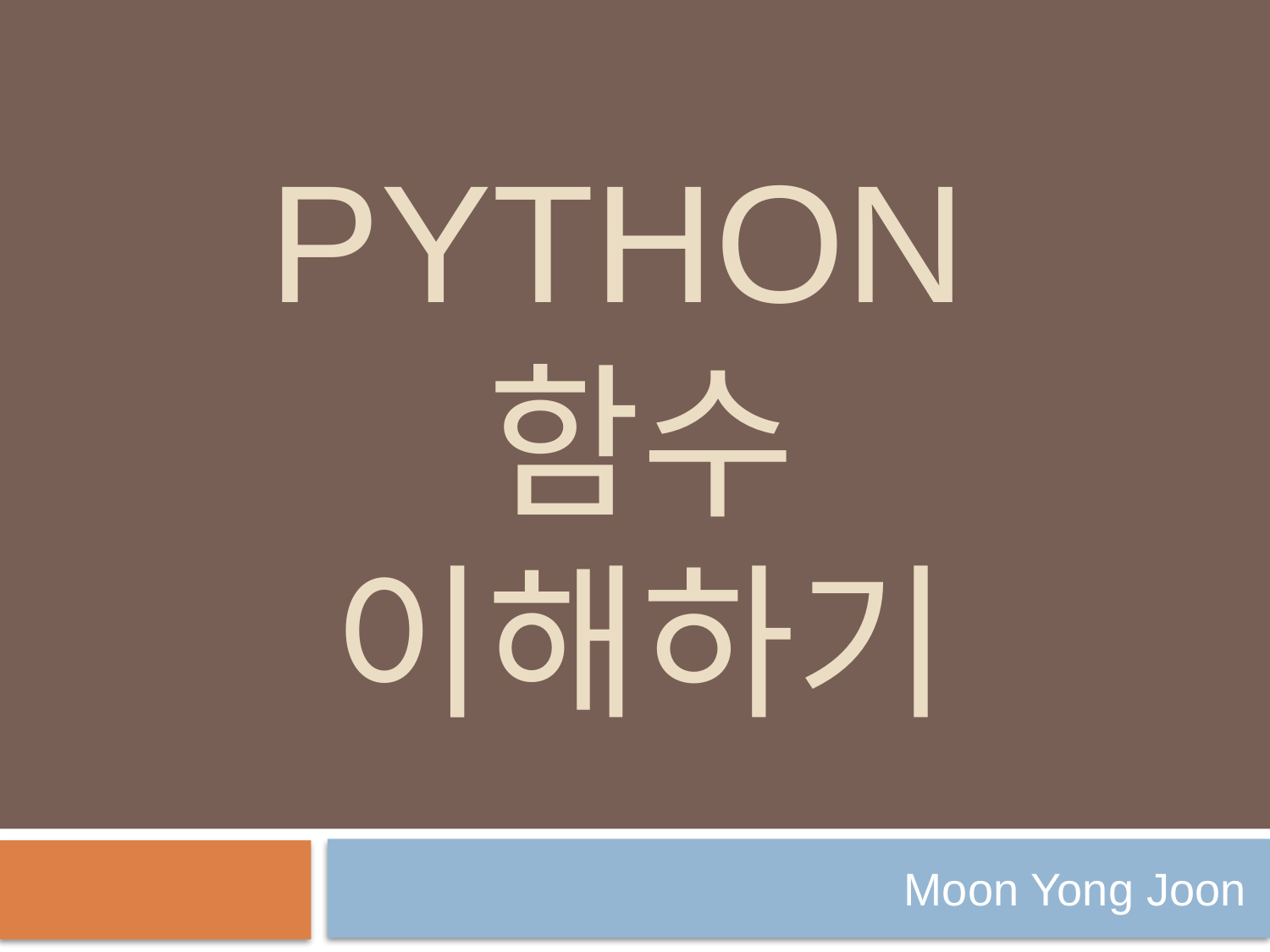

# Python 함수 이해하기
Moon Yong Joon